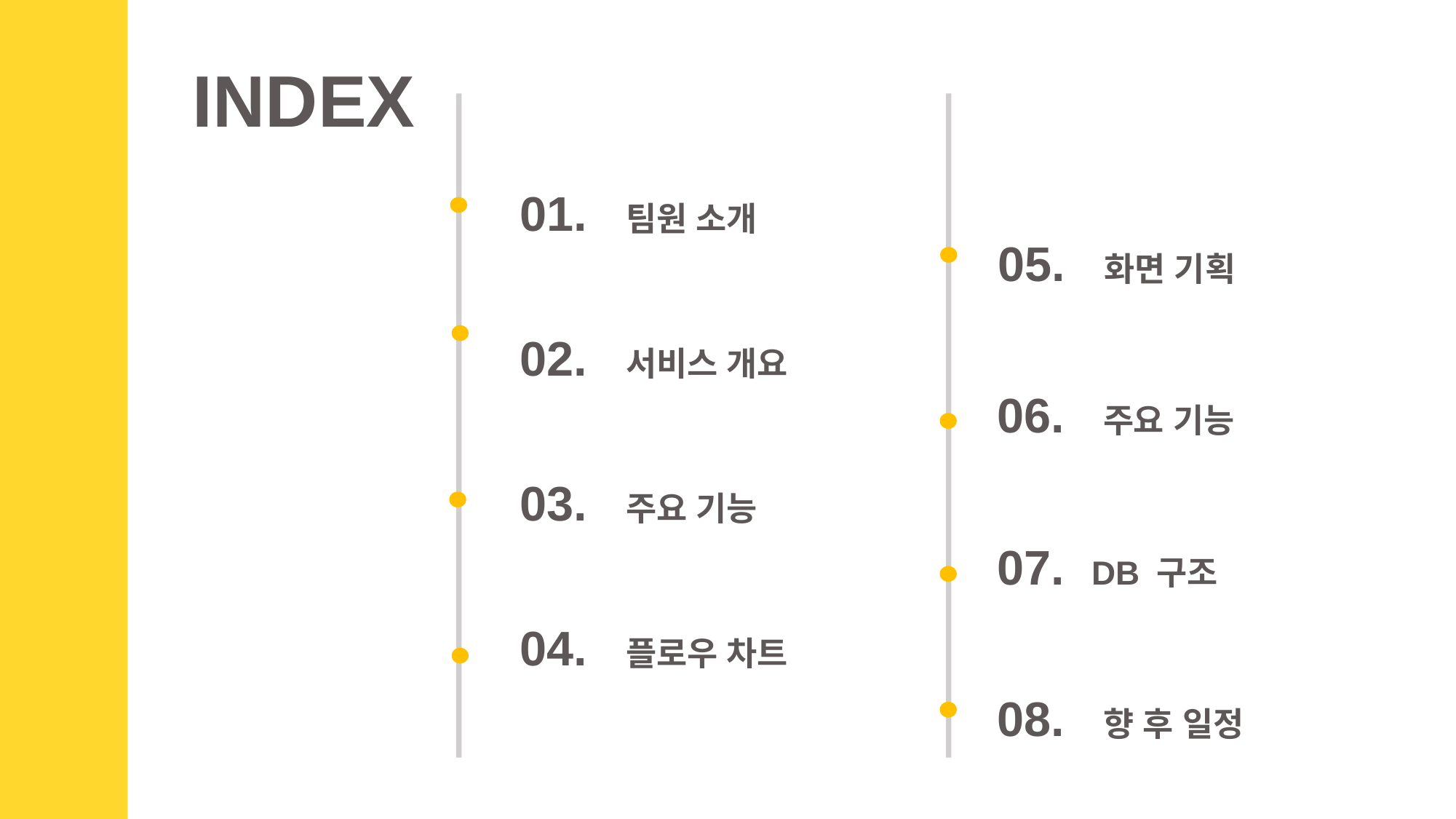

INDEX

01.  팀원 소개
05.  화면 기획
02.  서비스 개요
06.  주요 기능
03.  주요 기능
07.  DB 구조
04.  플로우 차트
08.  향 후 일정